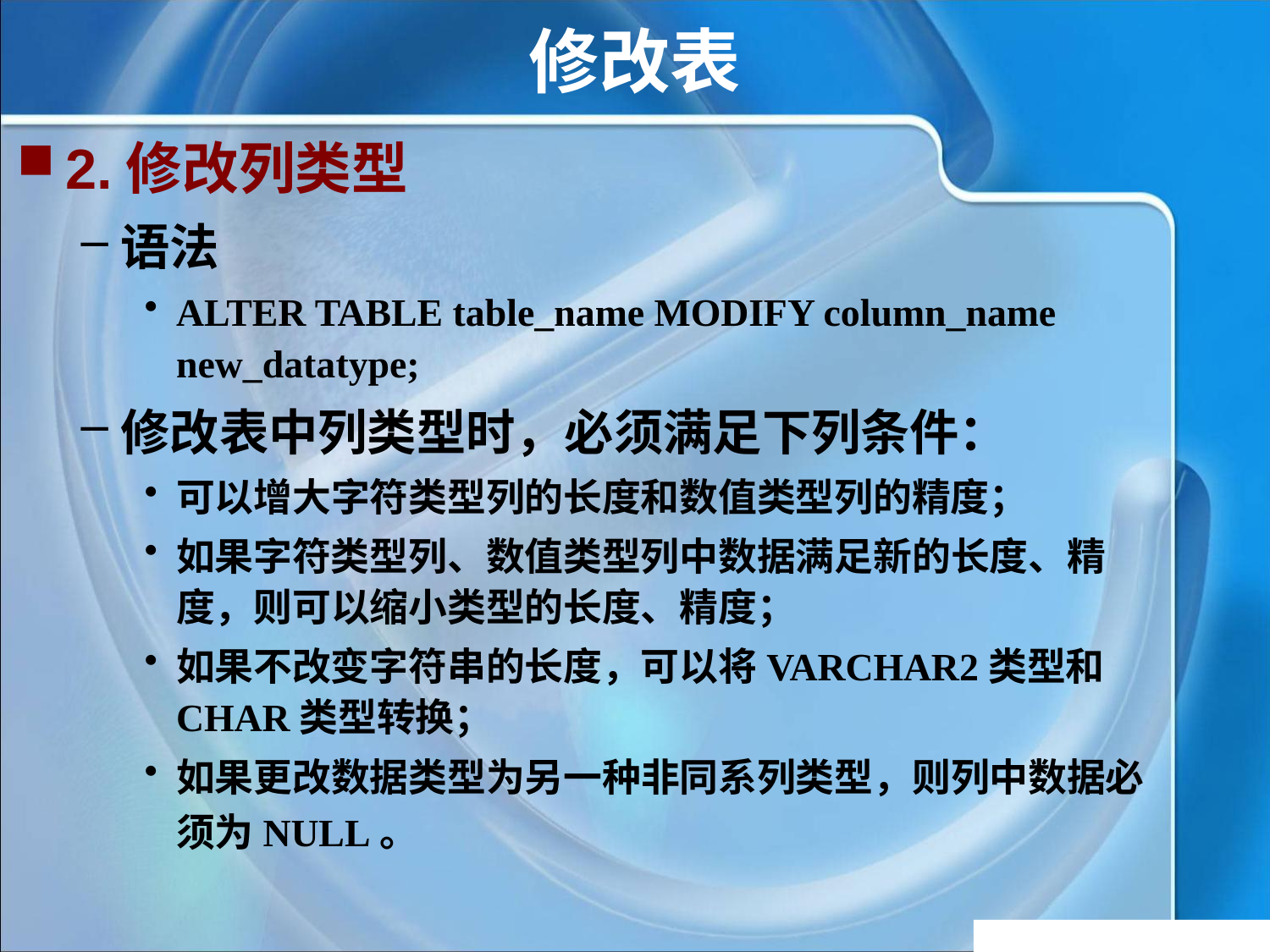

# 修改表
2.修改列类型
语法
ALTER TABLE table_name MODIFY column_name new_datatype;
修改表中列类型时，必须满足下列条件：
可以增大字符类型列的长度和数值类型列的精度；
如果字符类型列、数值类型列中数据满足新的长度、精度，则可以缩小类型的长度、精度；
如果不改变字符串的长度，可以将VARCHAR2类型和CHAR类型转换；
如果更改数据类型为另一种非同系列类型，则列中数据必须为NULL。
56